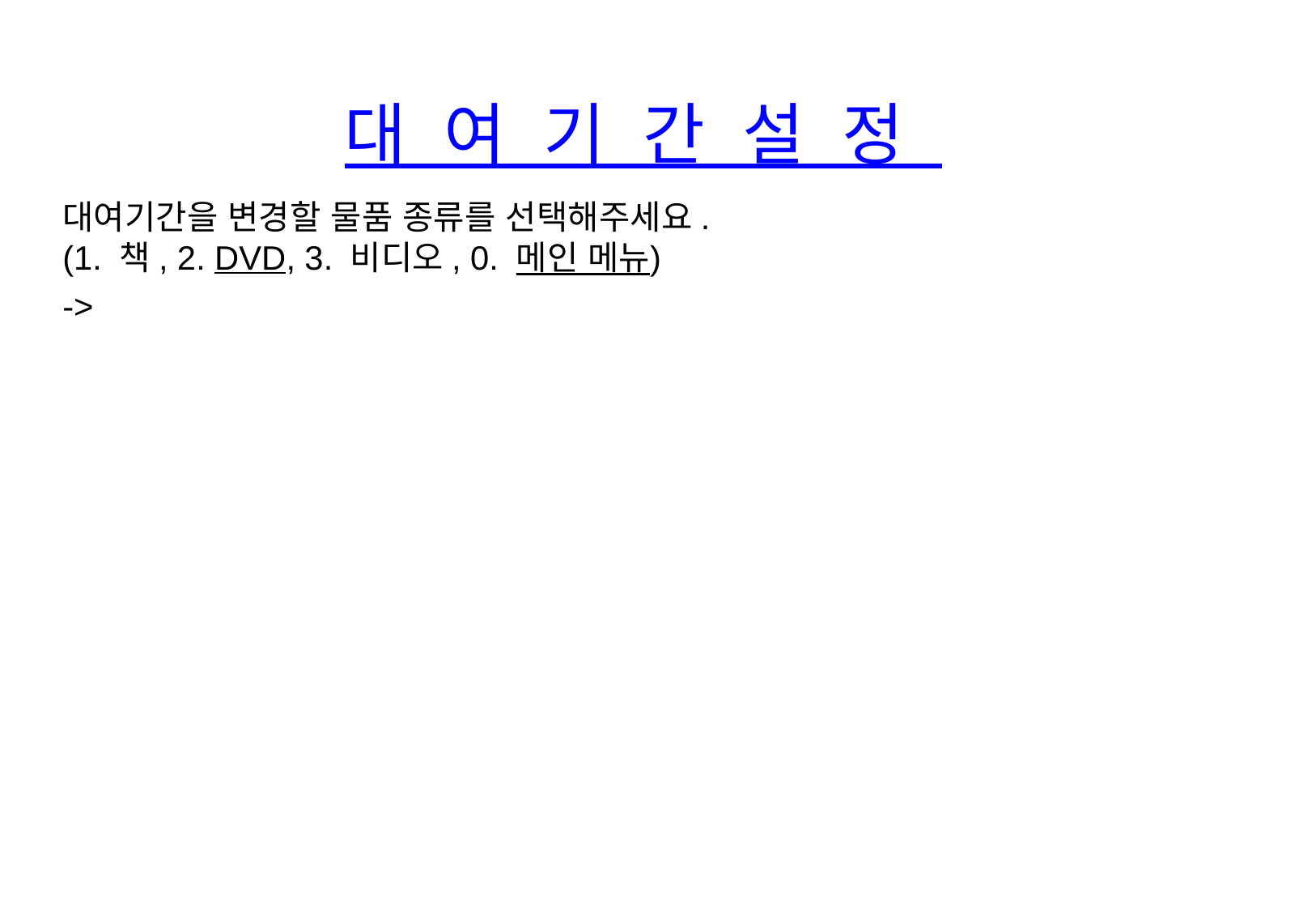

대  여  기  간  설  정
대여기간을 변경할 물품 종류를 선택해주세요.
(1. 책, 2. DVD, 3. 비디오, 0. 메인 메뉴)
->